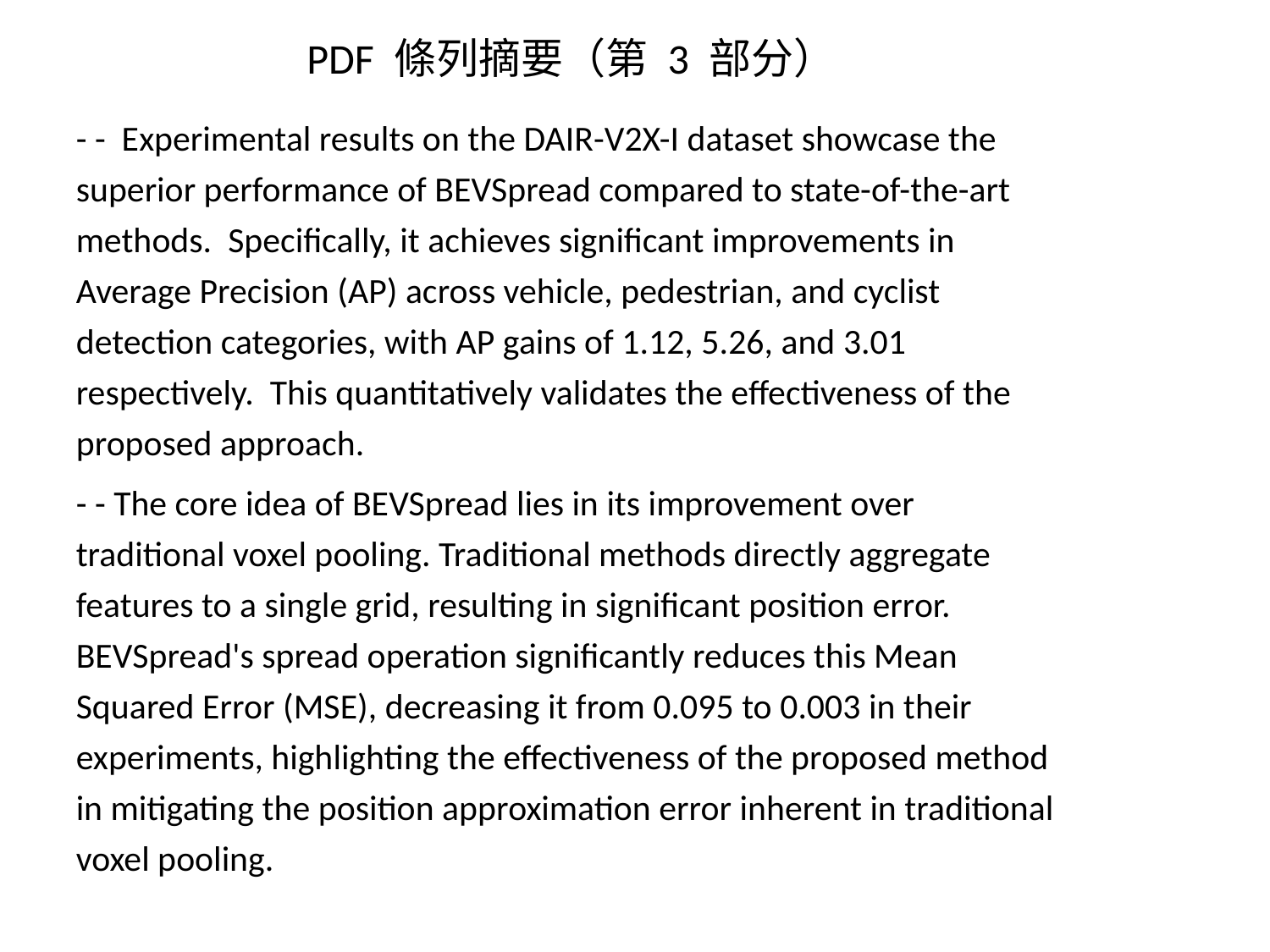

PDF 條列摘要（第 3 部分）

- -  Experimental results on the DAIR-V2X-I dataset showcase the superior performance of BEVSpread compared to state-of-the-art methods.  Specifically, it achieves significant improvements in Average Precision (AP) across vehicle, pedestrian, and cyclist detection categories, with AP gains of 1.12, 5.26, and 3.01 respectively.  This quantitatively validates the effectiveness of the proposed approach.
- - The core idea of BEVSpread lies in its improvement over traditional voxel pooling. Traditional methods directly aggregate features to a single grid, resulting in significant position error.  BEVSpread's spread operation significantly reduces this Mean Squared Error (MSE), decreasing it from 0.095 to 0.003 in their experiments, highlighting the effectiveness of the proposed method in mitigating the position approximation error inherent in traditional voxel pooling.